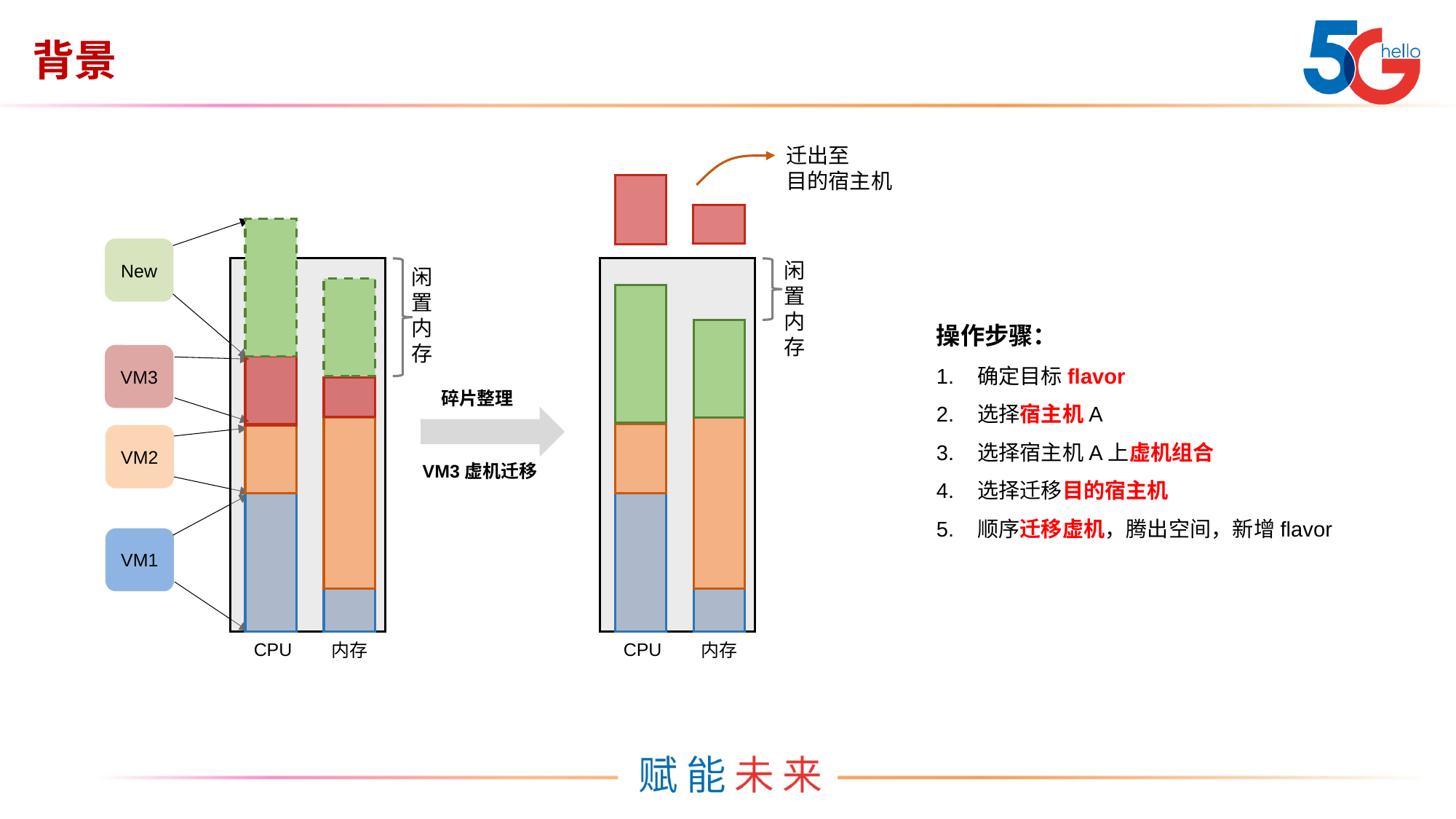

# 背景
迁出至
目的宿主机

New
闲置内存

闲置内存

操作步骤：
确定目标flavor
选择宿主机A
选择宿主机A上虚机组合
选择迁移目的宿主机
顺序迁移虚机，腾出空间，新增flavor

VM3

碎片整理

VM2

VM3虚机迁移
VM1

CPU
CPU
内存
内存